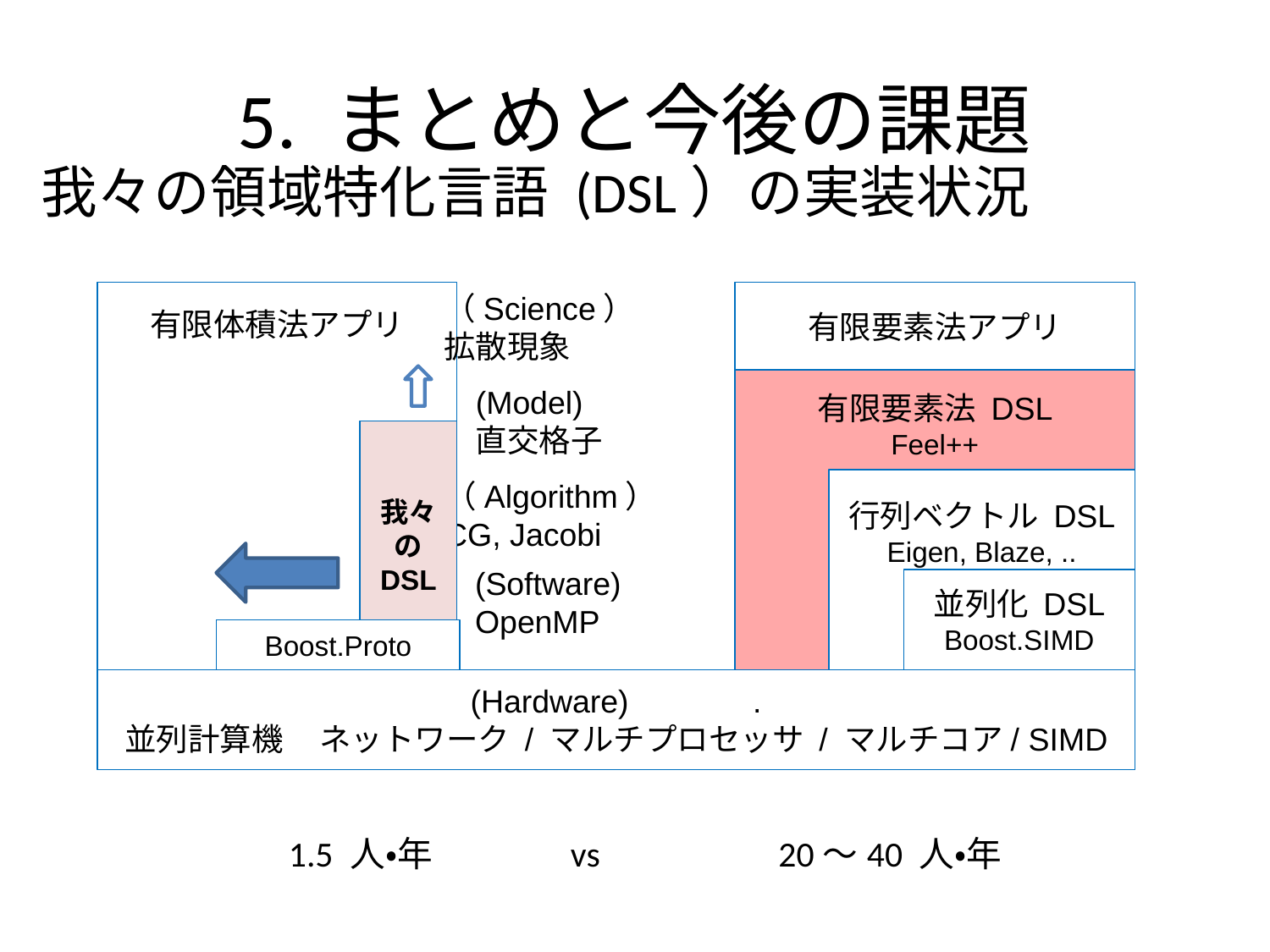

# 5. まとめと今後の課題
我々の領域特化言語 (DSL）の実装状況
有限体積法アプリ

（Science）
拡散現象
有限要素法アプリ

有限要素法 DSL
Feel++

(Model)
直交格子
我々の
DSL
（Algorithm）
CG, Jacobi
行列ベクトル DSL
Eigen, Blaze, ..

(Software)
OpenMP
並列化 DSL
Boost.SIMD
Boost.Proto
(Hardware)              .
並列計算機     ネットワーク / マルチプロセッサ / マルチコア/ SIMD
1.5 人・年　　   　vs  　　　     20～40 人・年
3